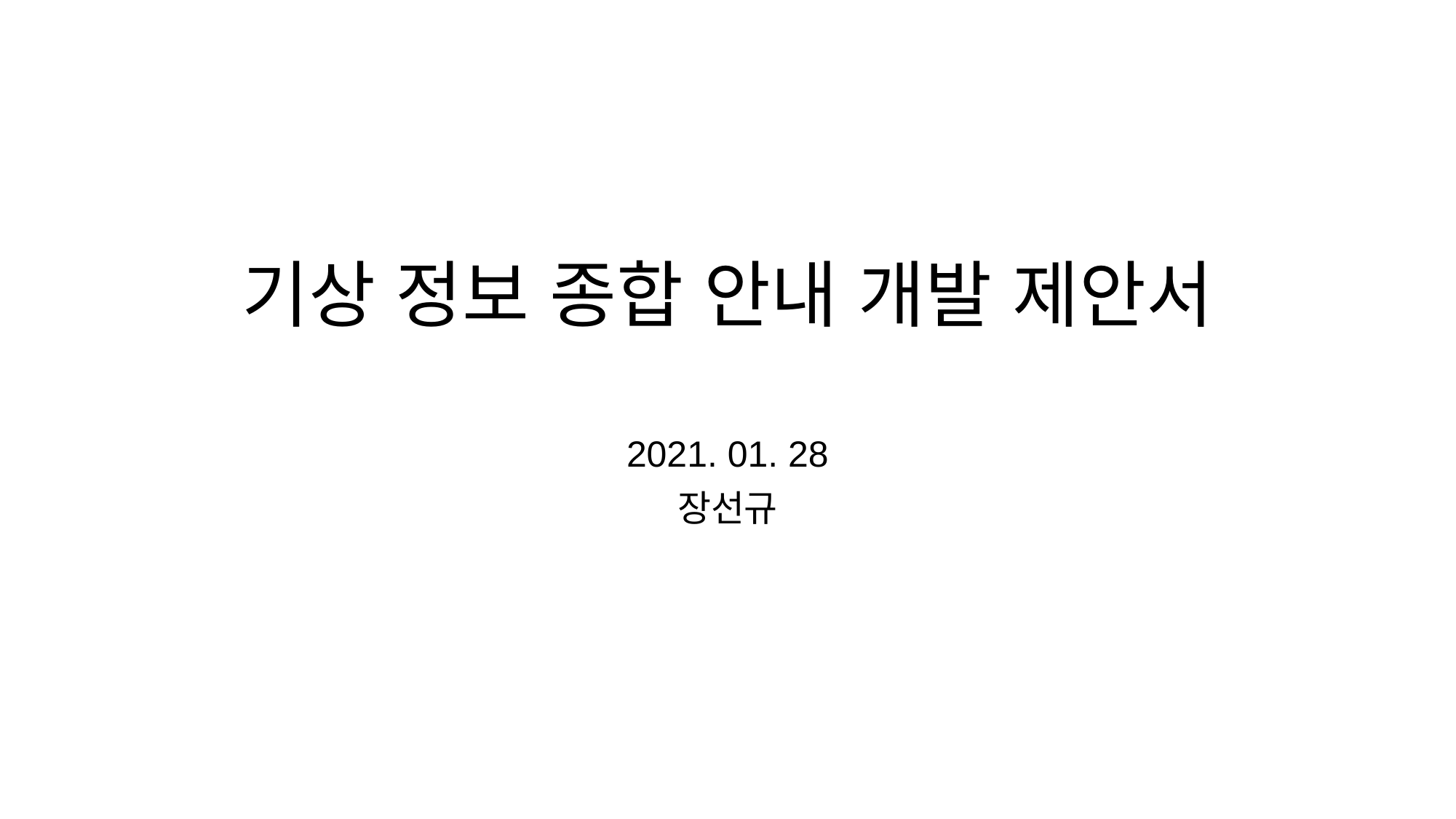

# 기상 정보 종합 안내 개발 제안서
2021. 01. 28
장선규